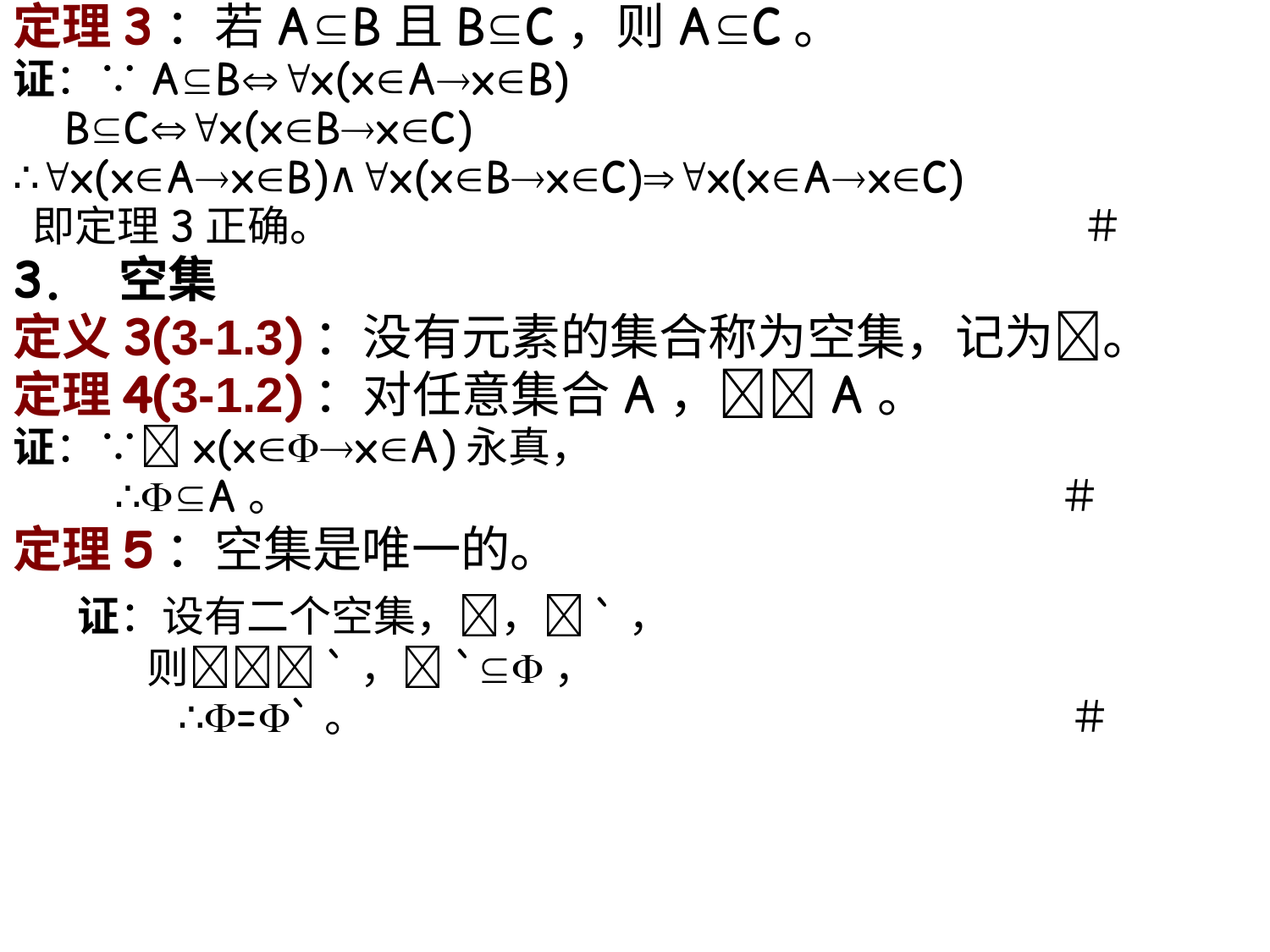

定理3：若A⊆B且B⊆C，则A⊆C。
证：∵A⊆B⇔∀x(x∈A→x∈B)
    B⊆C⇔∀x(x∈B→x∈C)
∴∀x(x∈A→x∈B)∧∀x(x∈B→x∈C)⇒∀x(x∈A→x∈C)
 即定理3正确。                                                                               ＃
3.  空集
定义3(3-1.3)：没有元素的集合称为空集，记为Φ。
定理4(3-1.2)：对任意集合A，Φ⊆A。
证：∵∀x(x∈Φ→x∈A)永真，
        ∴Φ⊆A。                                                                                 ＃
定理5：空集是唯一的。
    证：设有二个空集，Φ，Φ`，
             则Φ⊆Φ`，Φ`⊆Φ，
             ∴Φ=Φ`。                                                                          ＃